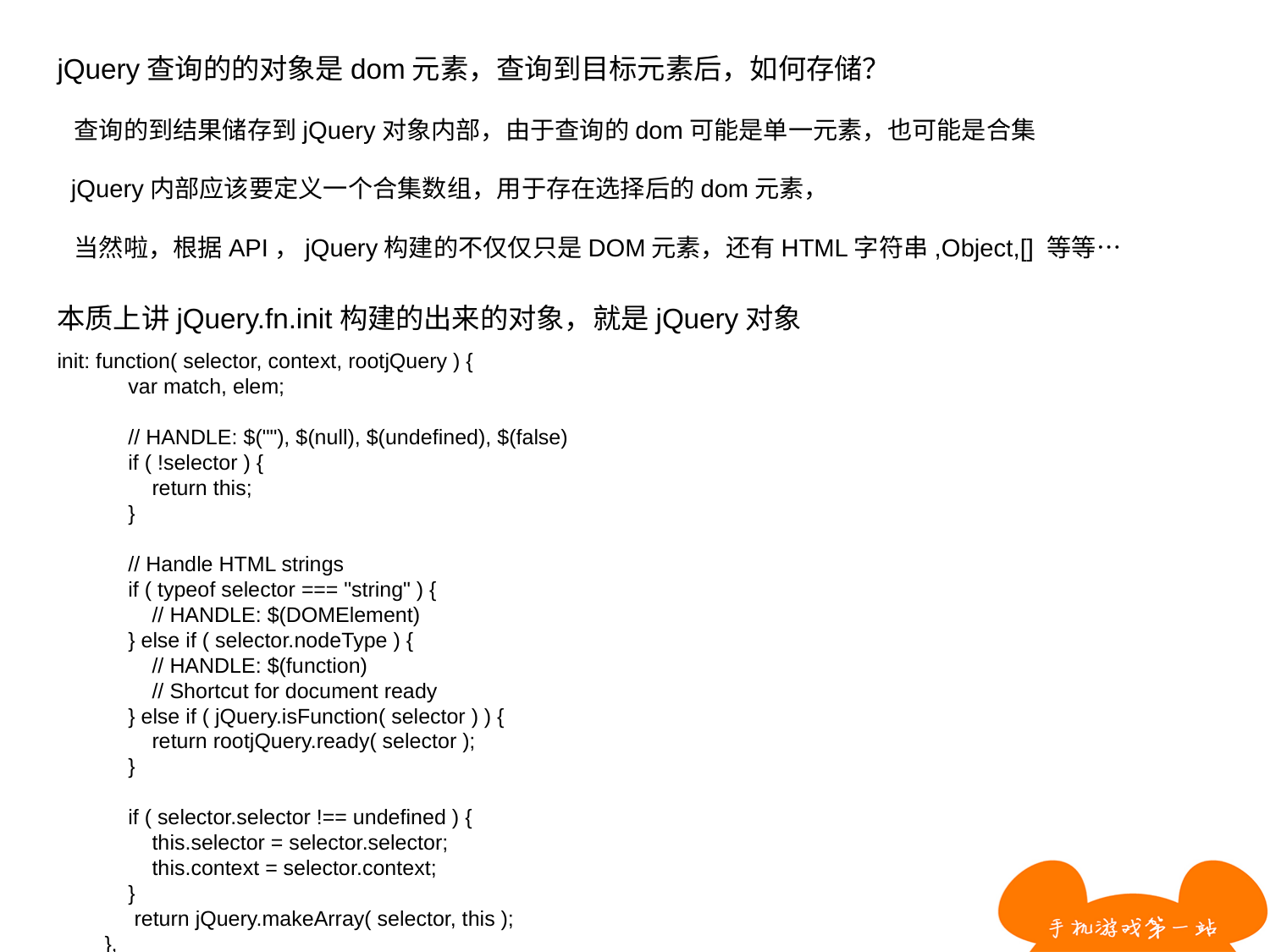

jQuery查询的的对象是dom元素，查询到目标元素后，如何存储？

  查询的到结果储存到jQuery对象内部，由于查询的dom可能是单一元素，也可能是合集

  jQuery内部应该要定义一个合集数组，用于存在选择后的dom元素，

  当然啦，根据API，jQuery构建的不仅仅只是DOM元素，还有HTML字符串,Object,[] 等等…
本质上讲jQuery.fn.init构建的出来的对象，就是jQuery对象
init: function( selector, context, rootjQuery ) {
            var match, elem;

            // HANDLE: $(""), $(null), $(undefined), $(false)
            if ( !selector ) {
                return this;
            }

            // Handle HTML strings
            if ( typeof selector === "string" ) {
                // HANDLE: $(DOMElement)
            } else if ( selector.nodeType ) {
                // HANDLE: $(function)
                // Shortcut for document ready
            } else if ( jQuery.isFunction( selector ) ) {
                return rootjQuery.ready( selector );
            }

            if ( selector.selector !== undefined ) {
                this.selector = selector.selector;
                this.context = selector.context;
            }
             return jQuery.makeArray( selector, this );
        },